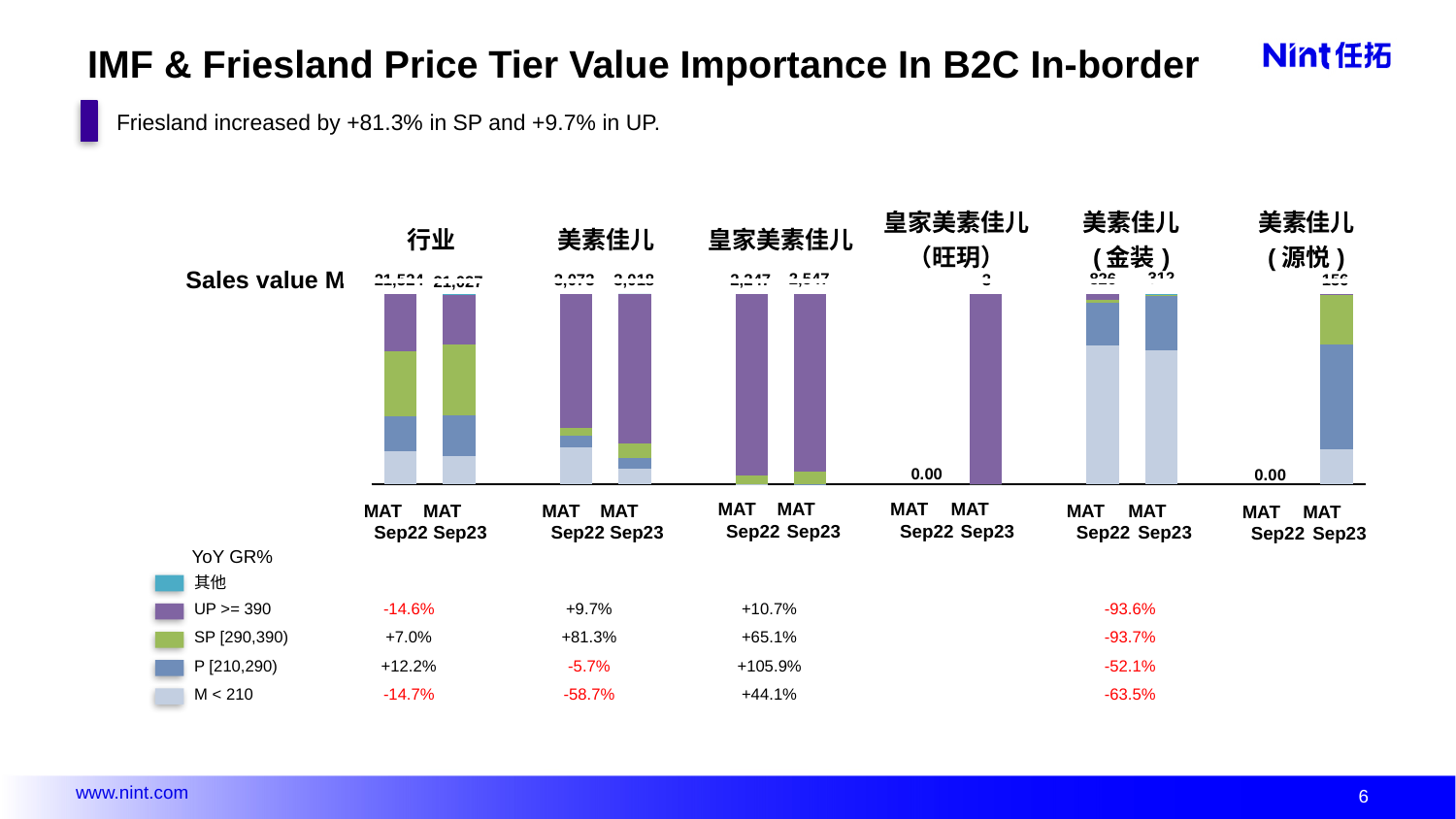

# IMF & Friesland Price Tier Value Importance In B2C In-border
Friesland increased by +81.3% in SP and +9.7% in UP.
| 行业 | 美素佳儿 | 皇家美素佳儿 | 皇家美素佳儿 （旺玥） | 美素佳儿 (金装) | 美素佳儿 (源悦) |
| --- | --- | --- | --- | --- | --- |
Sales value M
312
826
2,547
3,073
3,018
156
2,247
21,524
3
21,027

### Chart

| Category | 系列5 | 系列4 | 系列3 | 系列2 | 系列1 |
|---|---|---|---|---|---|
| 1 | 17.32 | 18.5 | 33.9 | 30.28 | 0.01 |
| 2 | 15.11 | 21.25 | 37.12 | 26.46 | 0.06 |
| 3 | None | None | None | None | None |
| 4 | 19.6 | 6.04 | 3.91 | 70.44 | 0.0 |
| 5 | 8.24 | 5.81 | 7.22 | 78.7 | 0.03 |
| 6 | None | None | None | None | None |
| 7 | 0.02 | 0.01 | 4.73 | 95.24 | 0.0 |
| 8 | 0.02 | 0.02 | 6.9 | 93.06 | 0.0 |
| 9 | None | None | None | None | None |
| 10 | None | None | None | None | None |
| 11 | 0.0 | 0.0 | 0.0 | 100.0 | 0.0 |
| 12 | None | None | None | None | None |
| 13 | 72.9 | 22.46 | 1.68 | 2.96 | 0.0 |
| 14 | 70.45 | 28.5 | 0.28 | 0.5 | 0.27 |
| 15 | None | None | None | None | None |
| 16 | None | None | None | None | None |
| 17 | 18.3 | 55.05 | 26.54 | 0.11 | 0.0 |
0.00

0.00
MAT
Sep22
MAT
Sep23
MAT
Sep22
MAT
Sep23
MAT
Sep22
MAT
Sep23
MAT
Sep22
MAT
Sep23
MAT
Sep22
MAT
Sep23
MAT
Sep22
MAT
Sep23
YoY GR%
| 其他 |  |  |  |  |  |  |
| --- | --- | --- | --- | --- | --- | --- |
| UP >= 390 | -14.6% | +9.7% | +10.7% |  | -93.6% |  |
| SP [290,390) | +7.0% | +81.3% | +65.1% |  | -93.7% |  |
| P [210,290) | +12.2% | -5.7% | +105.9% |  | -52.1% |  |
| M < 210 | -14.7% | -58.7% | +44.1% |  | -63.5% |  |